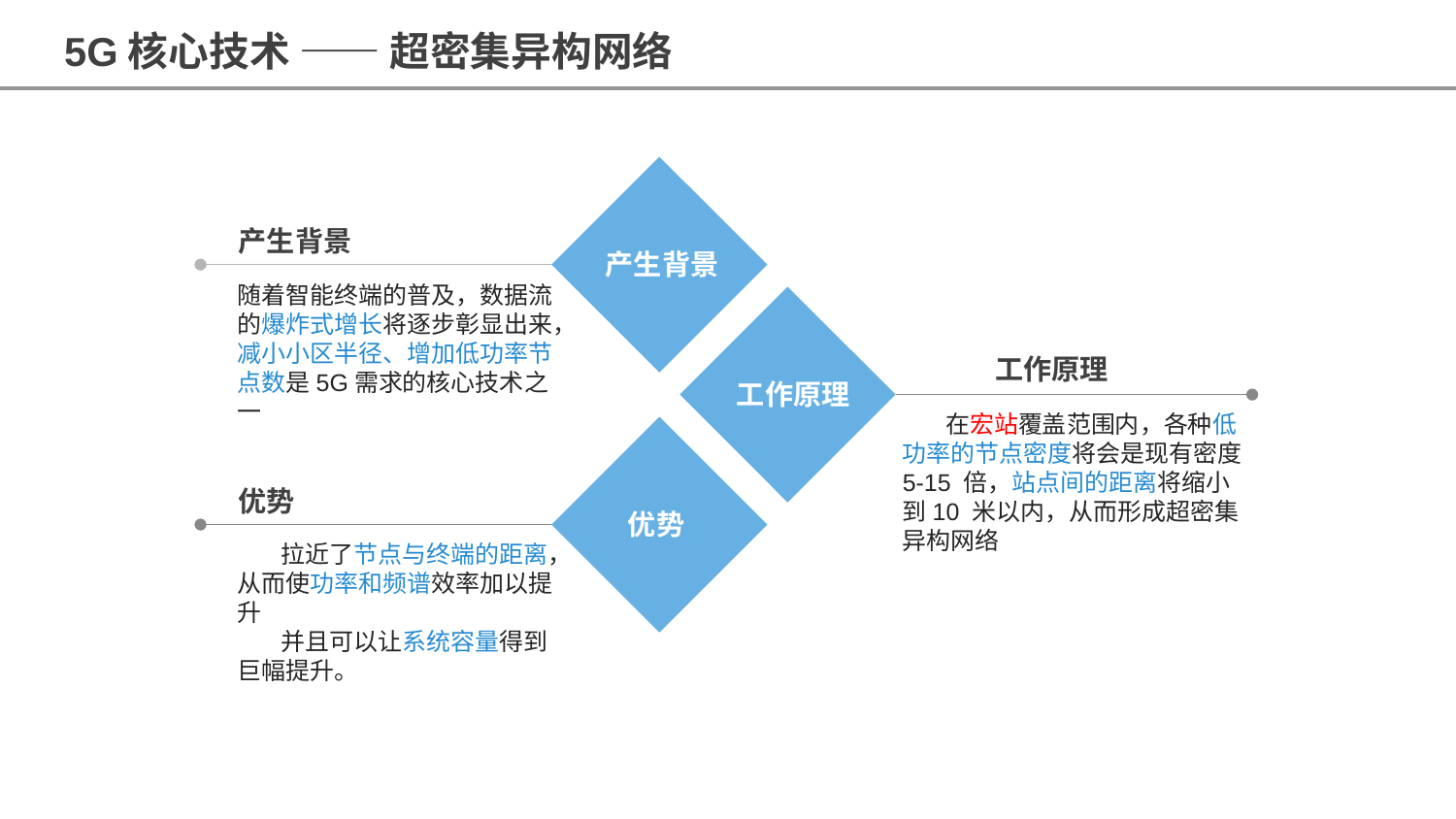

5G核心技术 —— 超密集异构网络

产生背景
产生背景
随着智能终端的普及，数据流的爆炸式增长将逐步彰显出来，减小小区半径、增加低功率节点数是5G需求的核心技术之一

工作原理
工作原理
       在宏站覆盖范围内，各种低功率的节点密度将会是现有密度5-15 倍，站点间的距离将缩小到10 米以内，从而形成超密集异构网络

优势
优势
       拉近了节点与终端的距离，从而使功率和频谱效率加以提升
       并且可以让系统容量得到巨幅提升。
相应
NF
技术